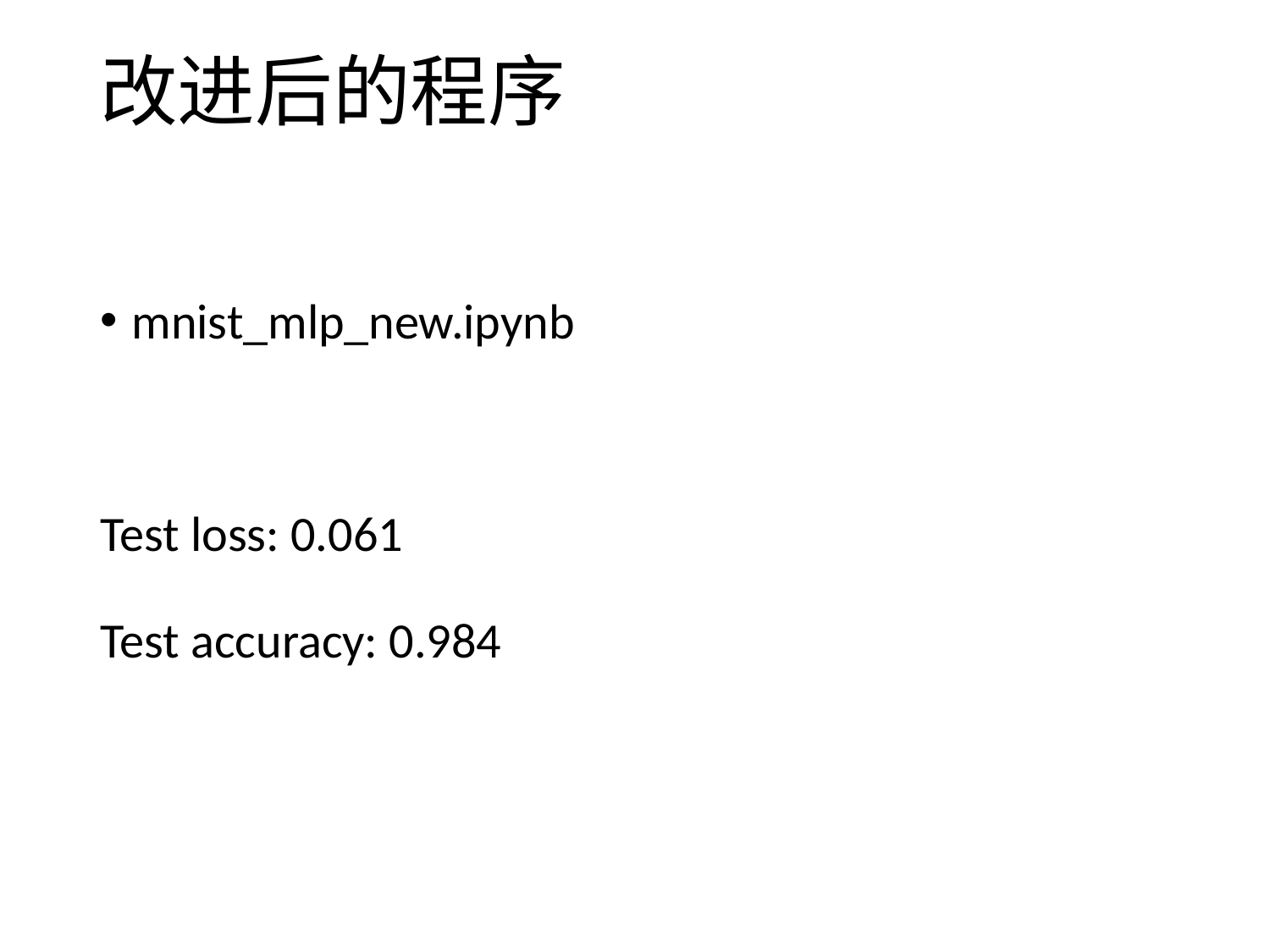

# 改进后的程序
mnist_mlp_new.ipynb

Test loss: 0.061
Test accuracy: 0.984